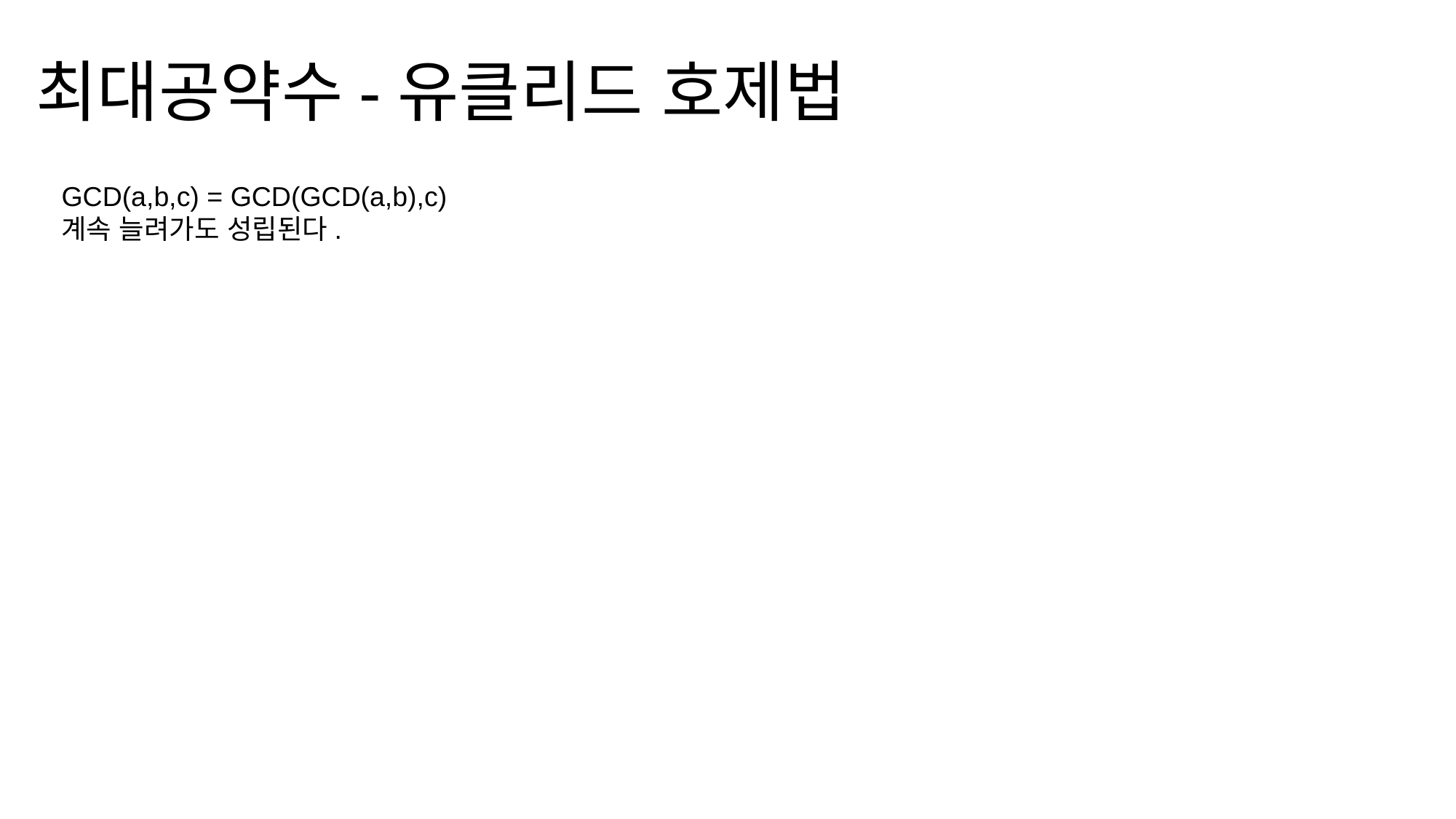

# 최대공약수-유클리드 호제법
GCD(a,b,c) = GCD(GCD(a,b),c)
계속 늘려가도 성립된다.